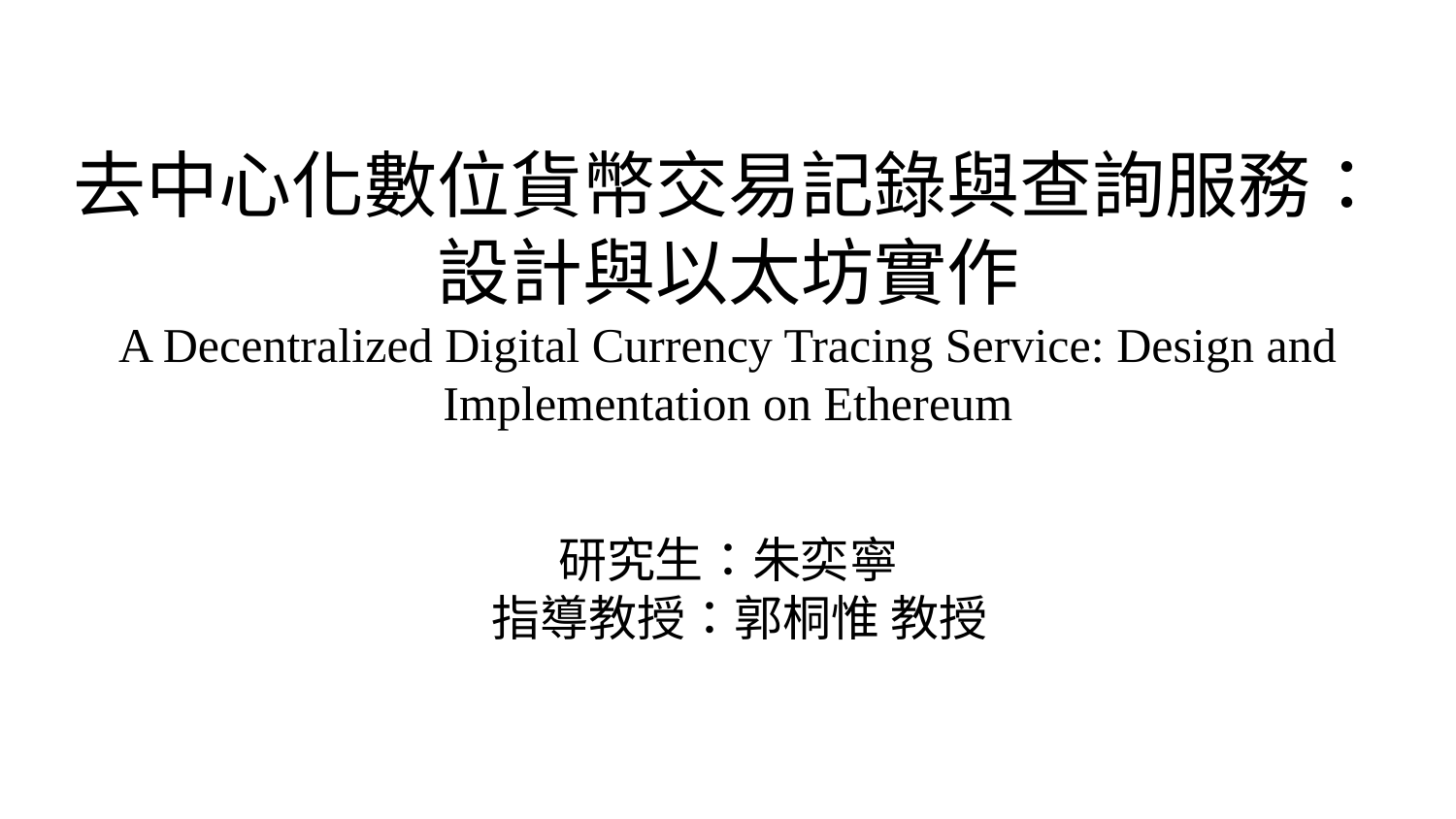

# 去中心化數位貨幣交易記錄與查詢服務：設計與以太坊實作
A Decentralized Digital Currency Tracing Service: Design and Implementation on Ethereum
研究生：朱奕寧
 指導教授：郭桐惟 教授